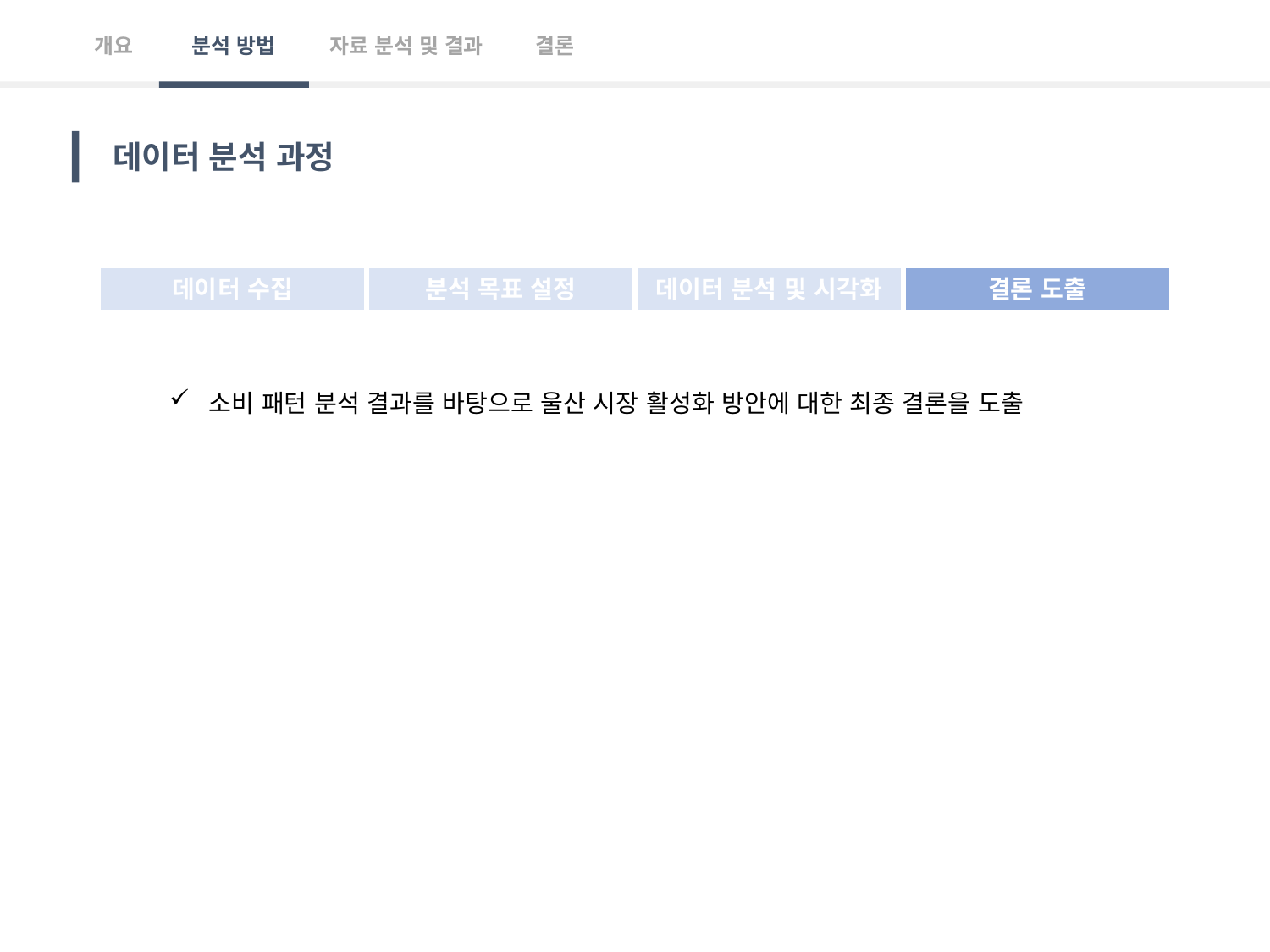

개요
분석 방법
자료 분석 및 결과
결론

데이터 분석 과정

데이터 수집
분석 목표 설정
데이터 분석 및 시각화
결론 도출
소비 패턴 분석 결과를 바탕으로 울산 시장 활성화 방안에 대한 최종 결론을 도출